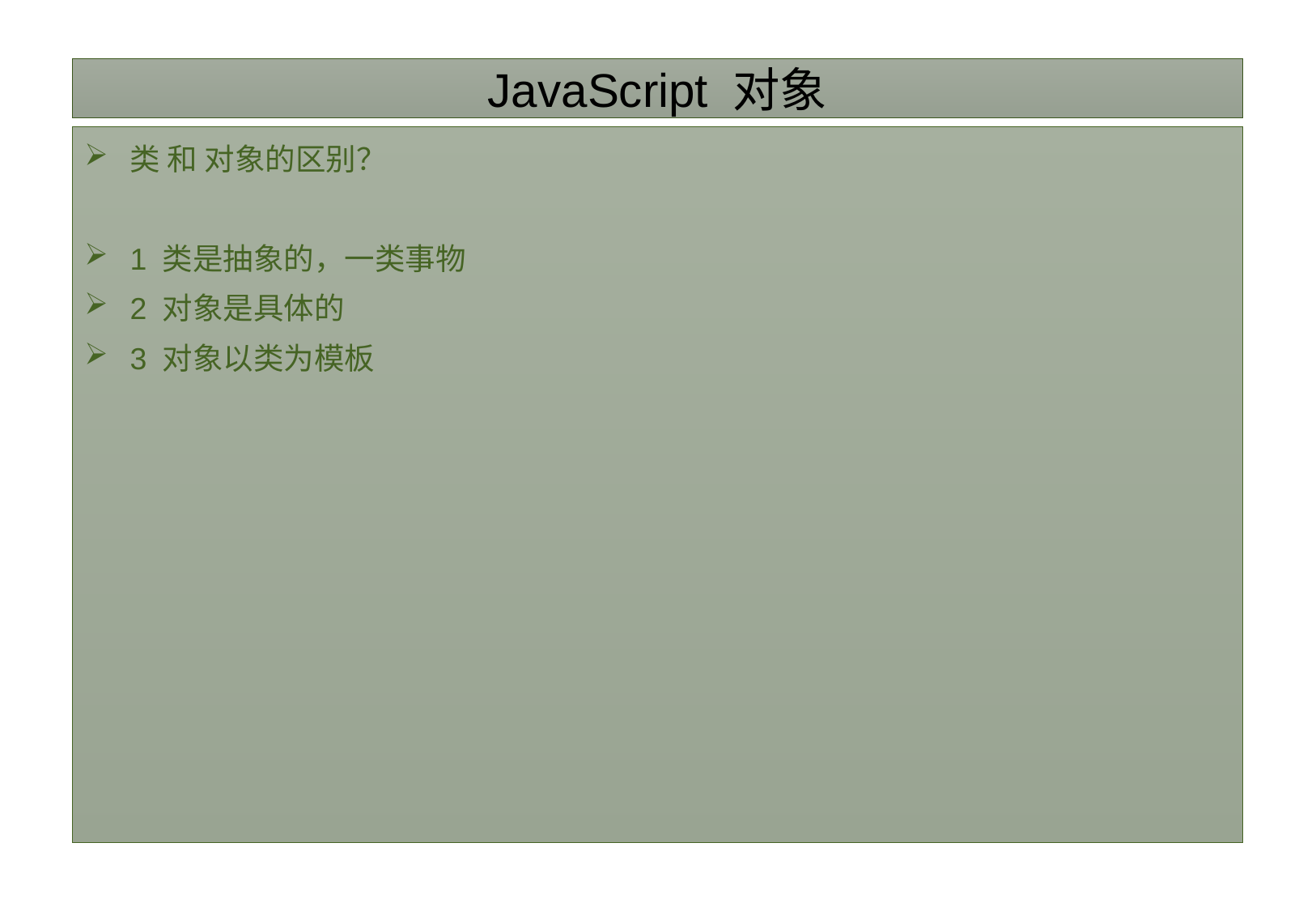

# JavaScript 对象
类 和 对象的区别？

1 类是抽象的，一类事物
2 对象是具体的
3 对象以类为模板